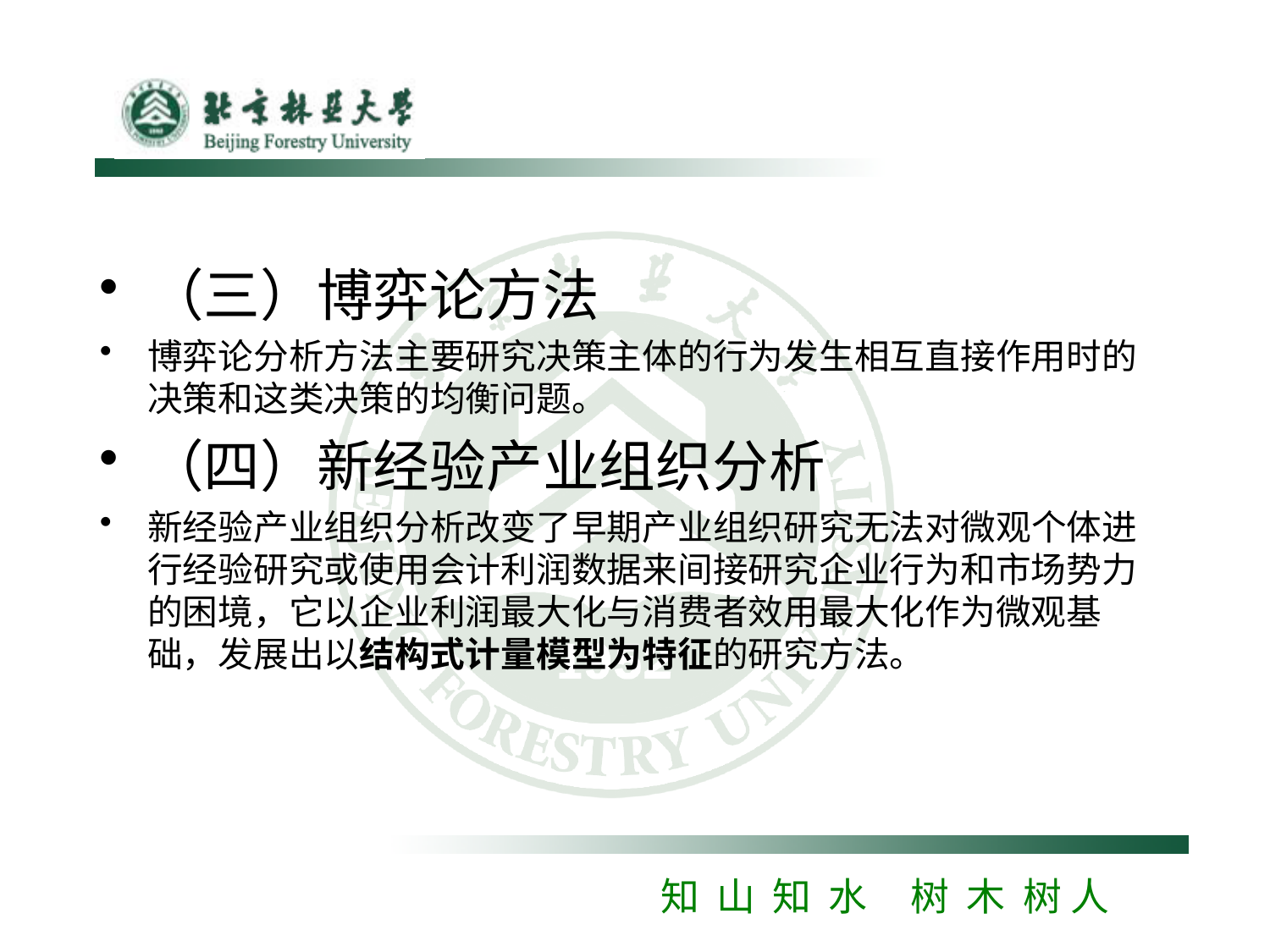

#
（三）博弈论方法
博弈论分析方法主要研究决策主体的行为发生相互直接作用时的决策和这类决策的均衡问题。
（四）新经验产业组织分析
新经验产业组织分析改变了早期产业组织研究无法对微观个体进行经验研究或使用会计利润数据来间接研究企业行为和市场势力的困境，它以企业利润最大化与消费者效用最大化作为微观基础，发展出以结构式计量模型为特征的研究方法。